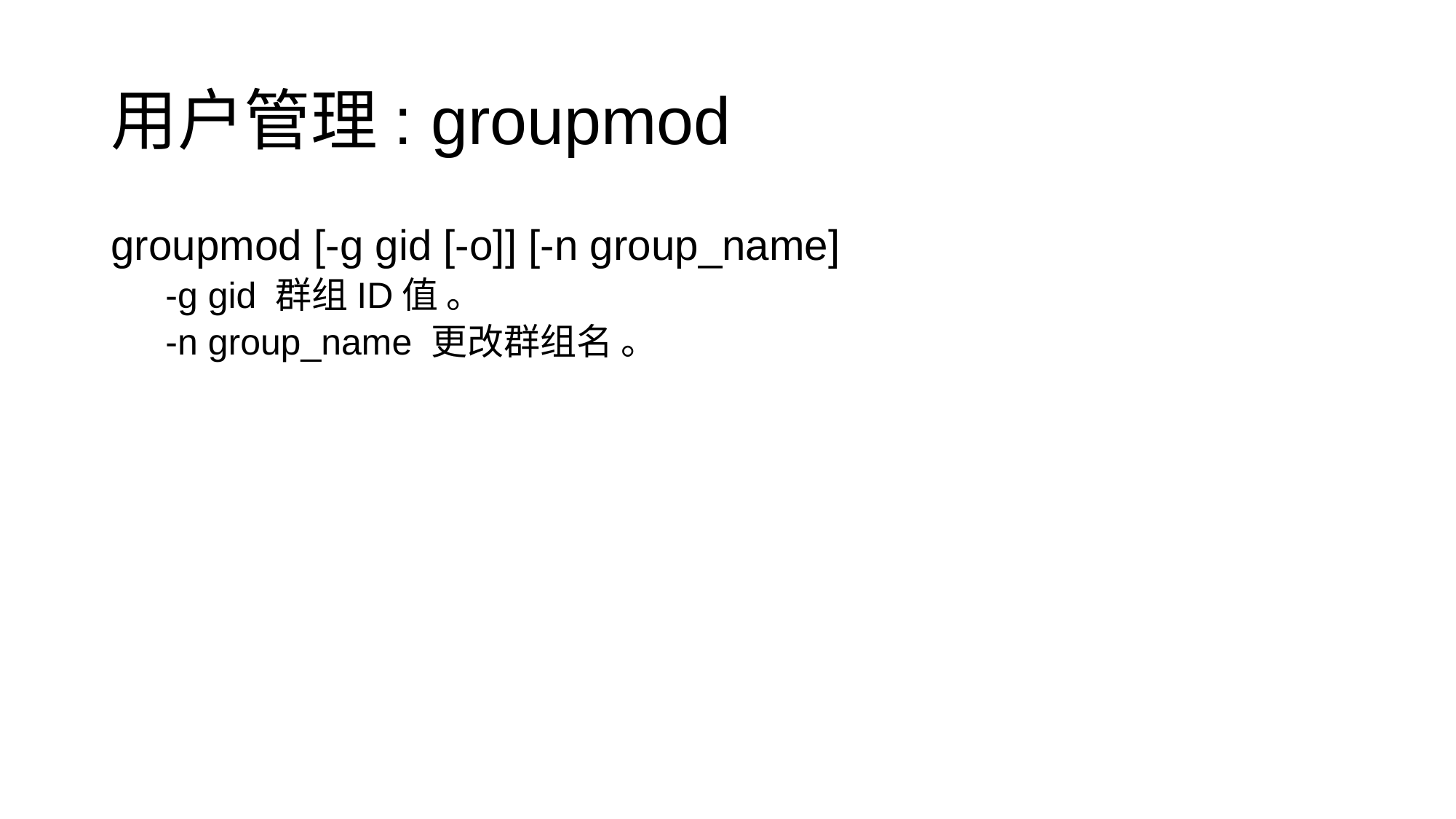

# 用户管理: groupmod
groupmod [-g gid [-o]] [-n group_name]
-g gid 群组ID值 。
-n group_name 更改群组名 。